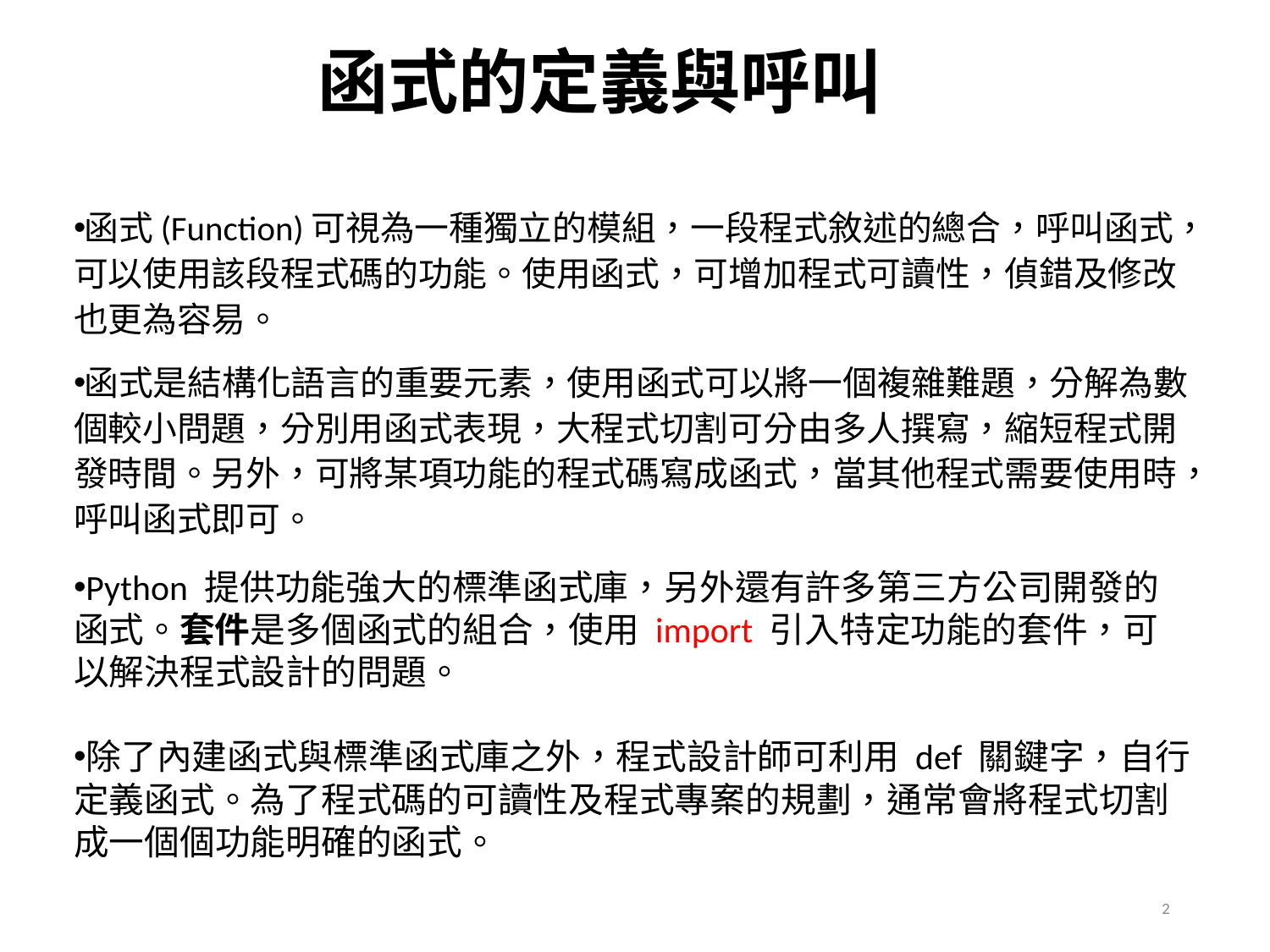

# 函式的定義與呼叫
函式(Function)可視為一種獨立的模組，一段程式敘述的總合，呼叫函式，可以使用該段程式碼的功能。使用函式，可增加程式可讀性，偵錯及修改也更為容易。

函式是結構化語言的重要元素，使用函式可以將一個複雜難題，分解為數個較小問題，分別用函式表現，大程式切割可分由多人撰寫，縮短程式開發時間。另外，可將某項功能的程式碼寫成函式，當其他程式需要使用時，呼叫函式即可。

Python 提供功能強大的標準函式庫，另外還有許多第三方公司開發的函式。套件是多個函式的組合，使用 import 引入特定功能的套件，可以解決程式設計的問題。

除了內建函式與標準函式庫之外，程式設計師可利用 def 關鍵字，自行定義函式。為了程式碼的可讀性及程式專案的規劃，通常會將程式切割成一個個功能明確的函式。
2